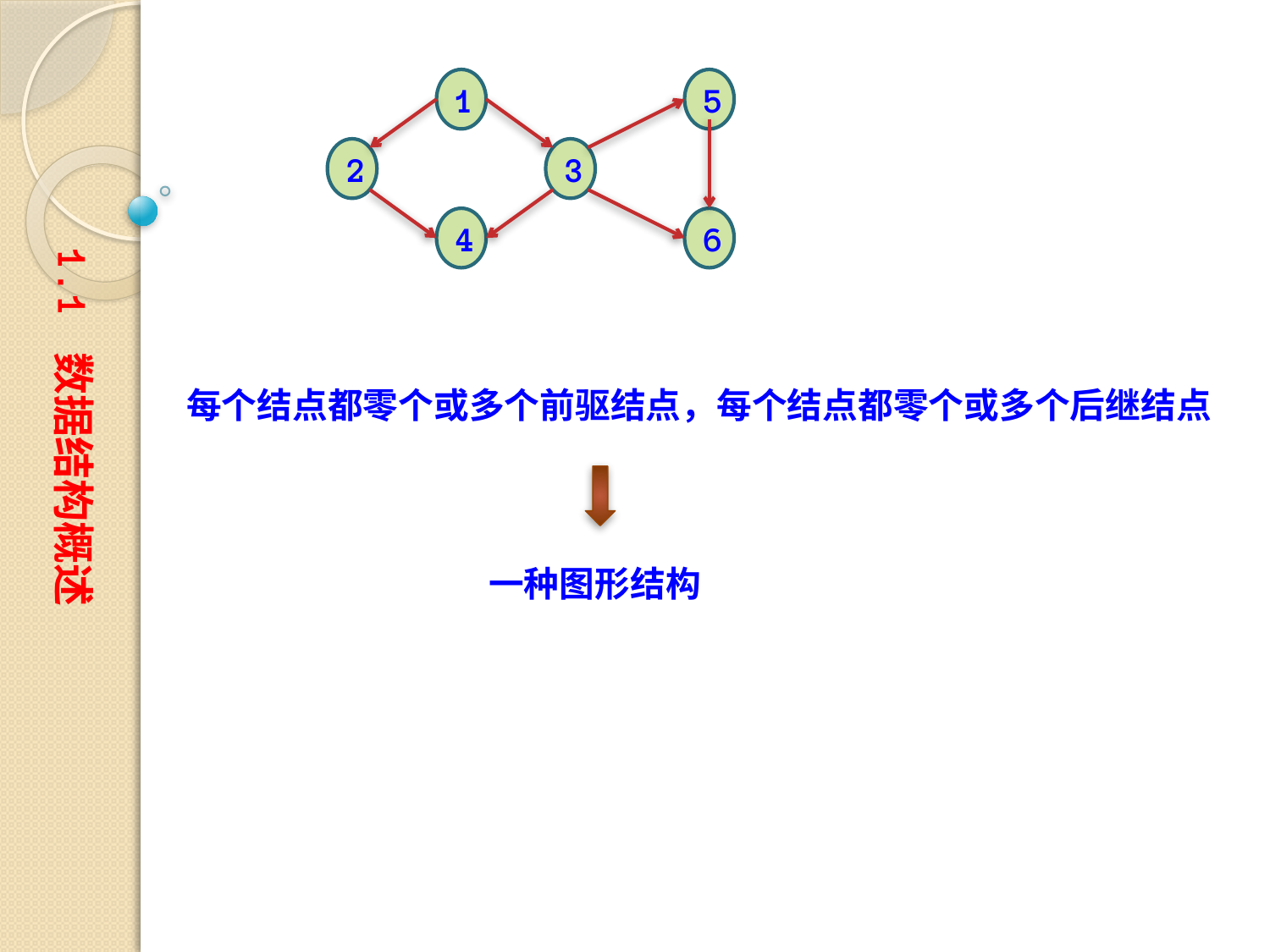

1
5
2
3
4
6
1.1 数据结构概述
每个结点都零个或多个前驱结点，每个结点都零个或多个后继结点

一种图形结构